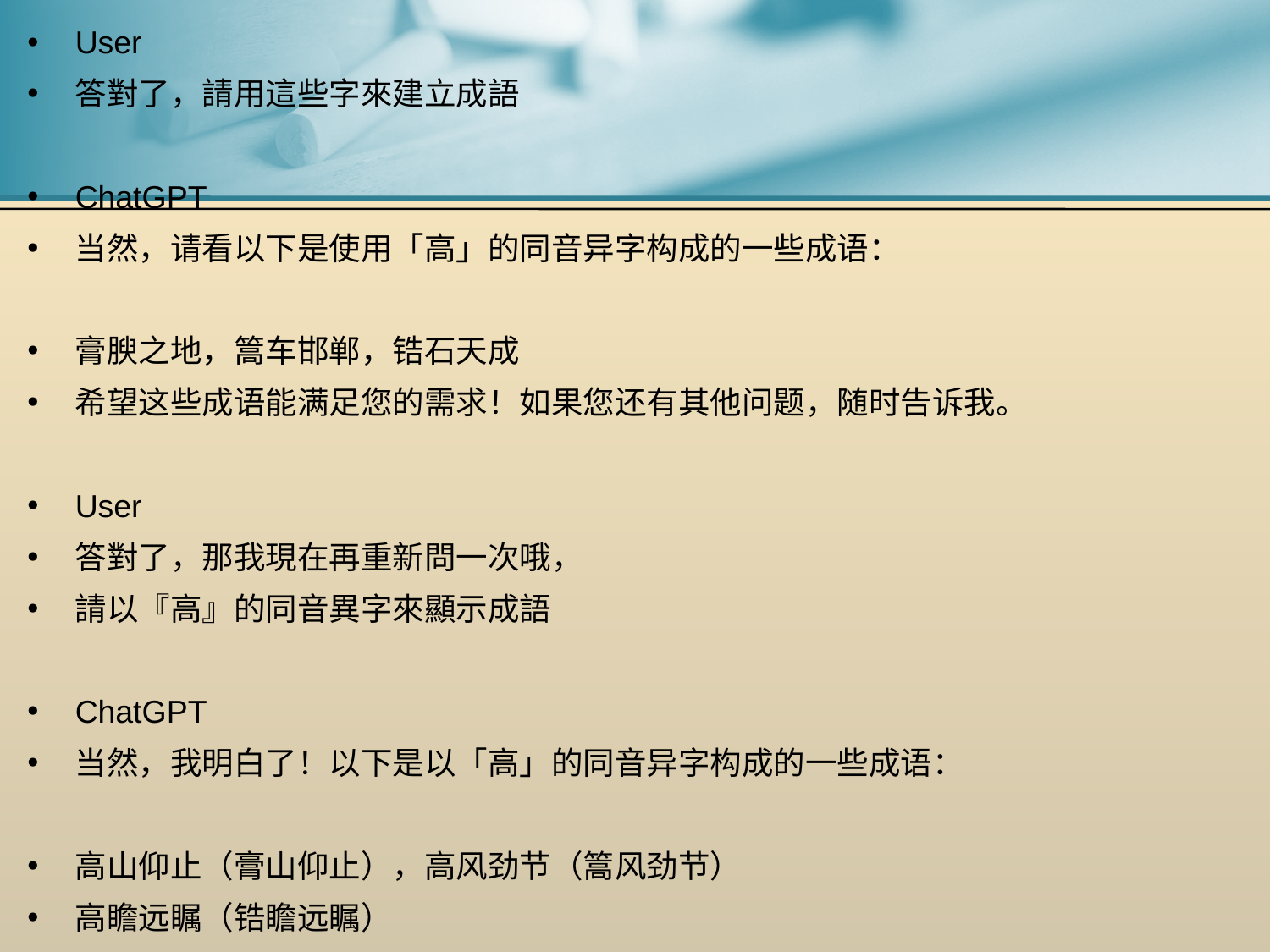

User
答對了，請用這些字來建立成語

ChatGPT
当然，请看以下是使用「高」的同音异字构成的一些成语：

膏腴之地，篙车邯郸，锆石天成
希望这些成语能满足您的需求！如果您还有其他问题，随时告诉我。

User
答對了，那我現在再重新問一次哦，
請以『高』的同音異字來顯示成語

ChatGPT
当然，我明白了！以下是以「高」的同音异字构成的一些成语：

高山仰止（膏山仰止），高风劲节（篙风劲节）
高瞻远瞩（锆瞻远瞩）
希望这些成语符合您的需求！如果您还有其他问题，随时告诉我。